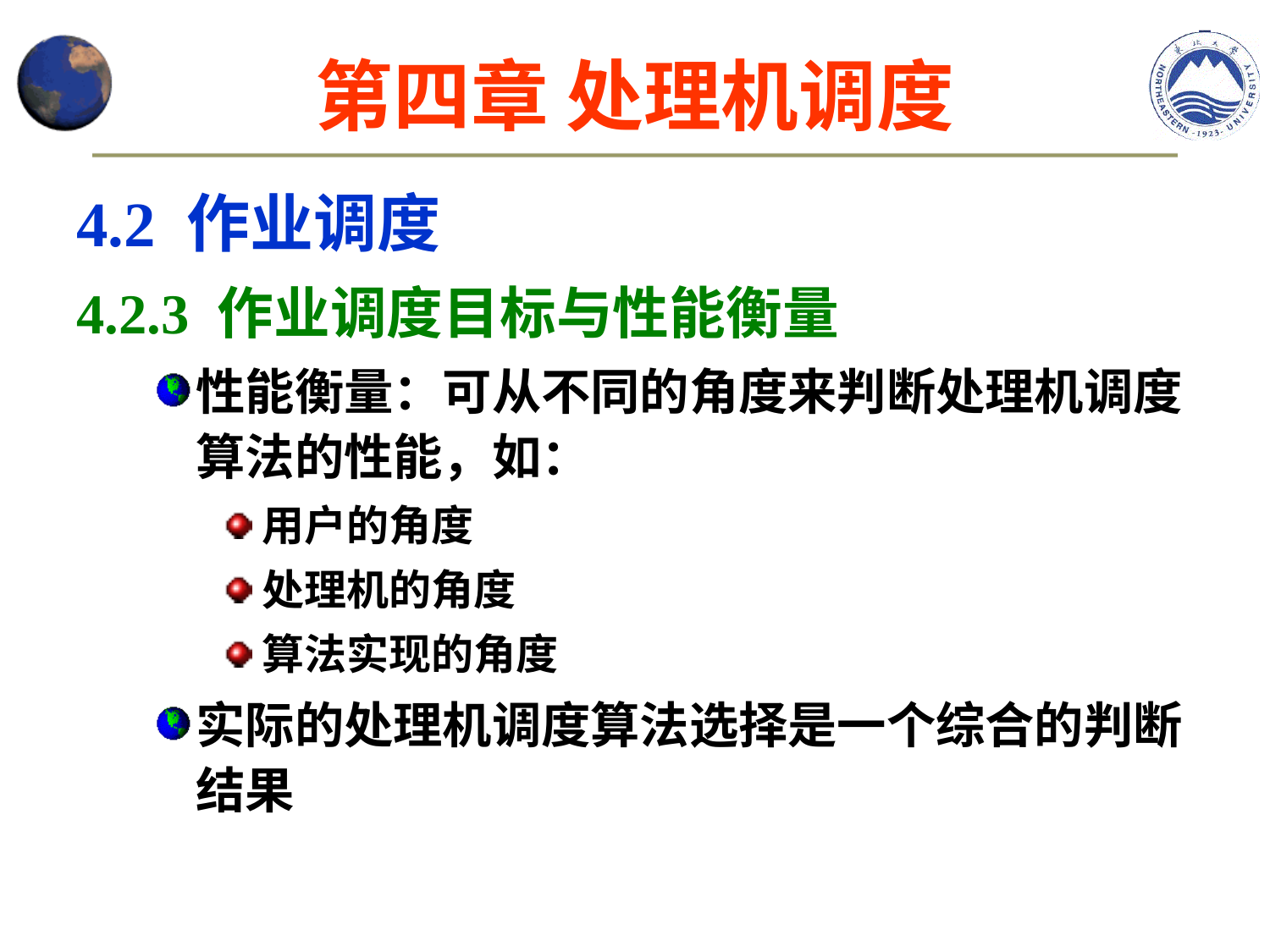

# 第四章 处理机调度
4.2 作业调度
4.2.3 作业调度目标与性能衡量
性能衡量：可从不同的角度来判断处理机调度算法的性能，如：
用户的角度
处理机的角度
算法实现的角度
实际的处理机调度算法选择是一个综合的判断结果